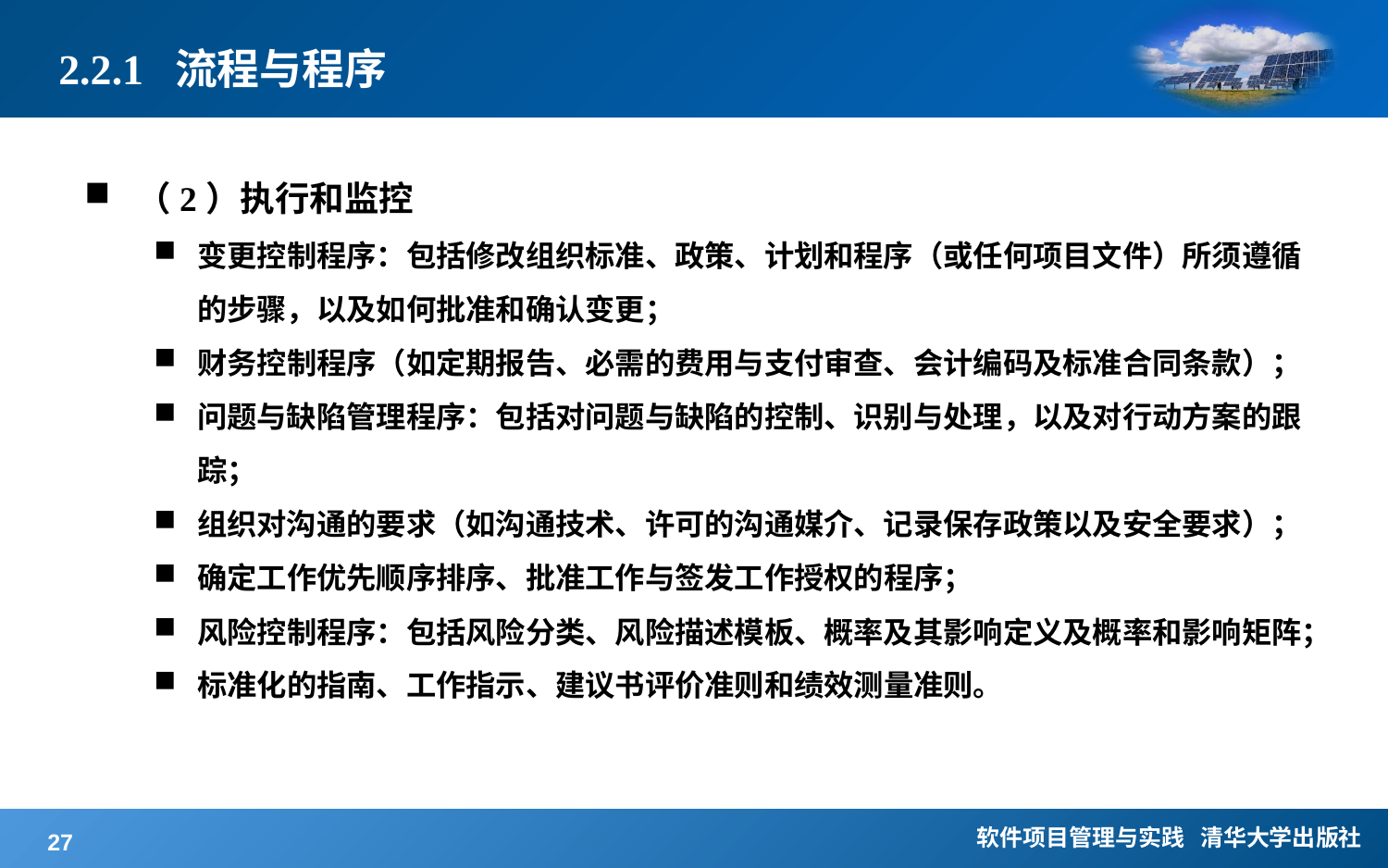

# 2.2.1  流程与程序
（2）执行和监控
变更控制程序：包括修改组织标准、政策、计划和程序（或任何项目文件）所须遵循的步骤，以及如何批准和确认变更；
财务控制程序（如定期报告、必需的费用与支付审查、会计编码及标准合同条款）；
问题与缺陷管理程序：包括对问题与缺陷的控制、识别与处理，以及对行动方案的跟踪；
组织对沟通的要求（如沟通技术、许可的沟通媒介、记录保存政策以及安全要求）；
确定工作优先顺序排序、批准工作与签发工作授权的程序；
风险控制程序：包括风险分类、风险描述模板、概率及其影响定义及概率和影响矩阵；
标准化的指南、工作指示、建议书评价准则和绩效测量准则。